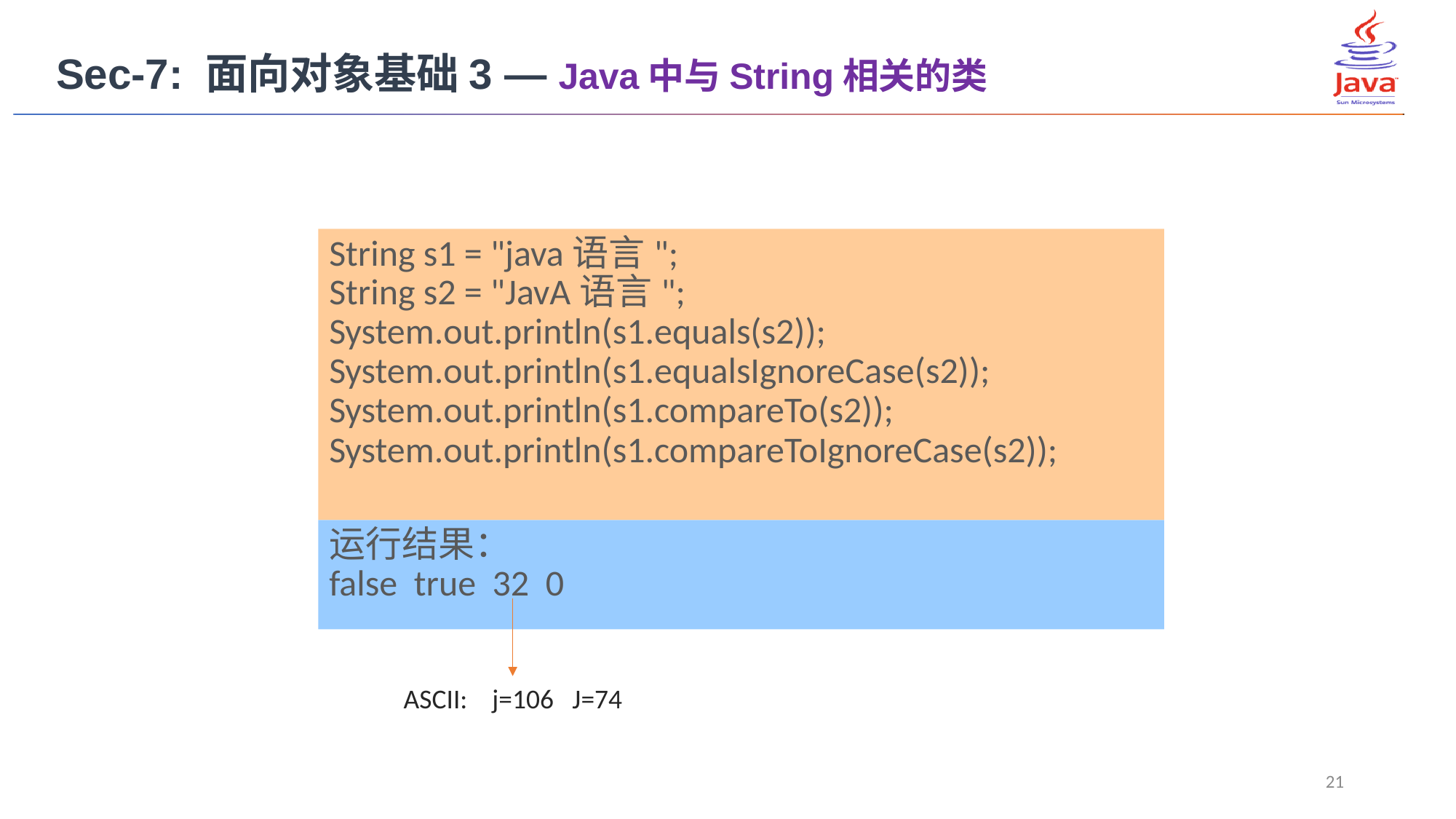

Sec-7: 面向对象基础3 — Java中与String相关的类
String s1 = "java语言";
String s2 = "JavA语言";
System.out.println(s1.equals(s2));
System.out.println(s1.equalsIgnoreCase(s2));
System.out.println(s1.compareTo(s2));
System.out.println(s1.compareToIgnoreCase(s2));
运行结果：
false  true  32  0
ASCII:    j=106   J=74
21